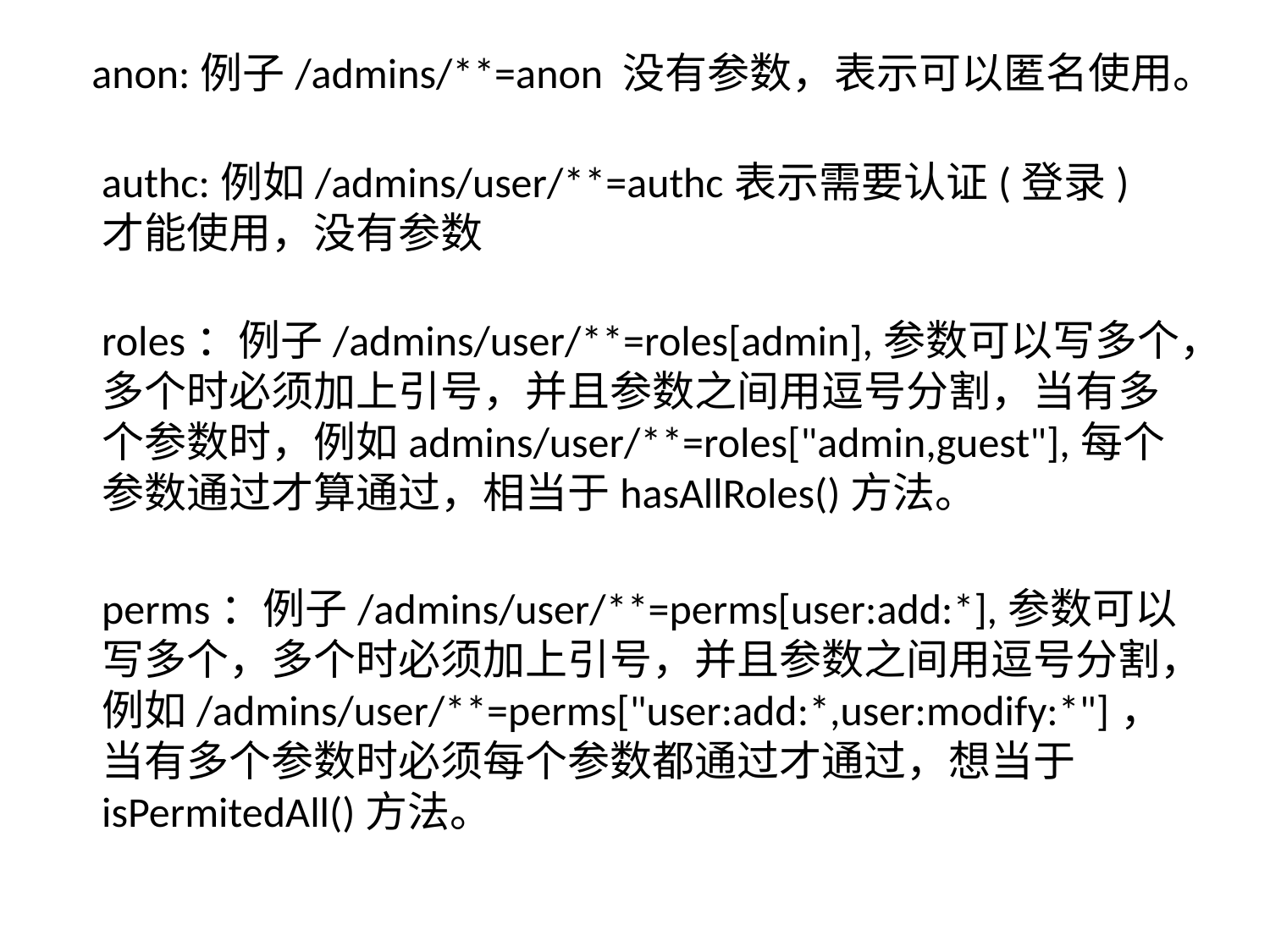

anon:例子/admins/**=anon 没有参数，表示可以匿名使用。
authc:例如/admins/user/**=authc表示需要认证(登录)才能使用，没有参数
roles：例子/admins/user/**=roles[admin],参数可以写多个，多个时必须加上引号，并且参数之间用逗号分割，当有多个参数时，例如admins/user/**=roles["admin,guest"],每个参数通过才算通过，相当于hasAllRoles()方法。
perms：例子/admins/user/**=perms[user:add:*],参数可以写多个，多个时必须加上引号，并且参数之间用逗号分割，例如/admins/user/**=perms["user:add:*,user:modify:*"]，当有多个参数时必须每个参数都通过才通过，想当于isPermitedAll()方法。